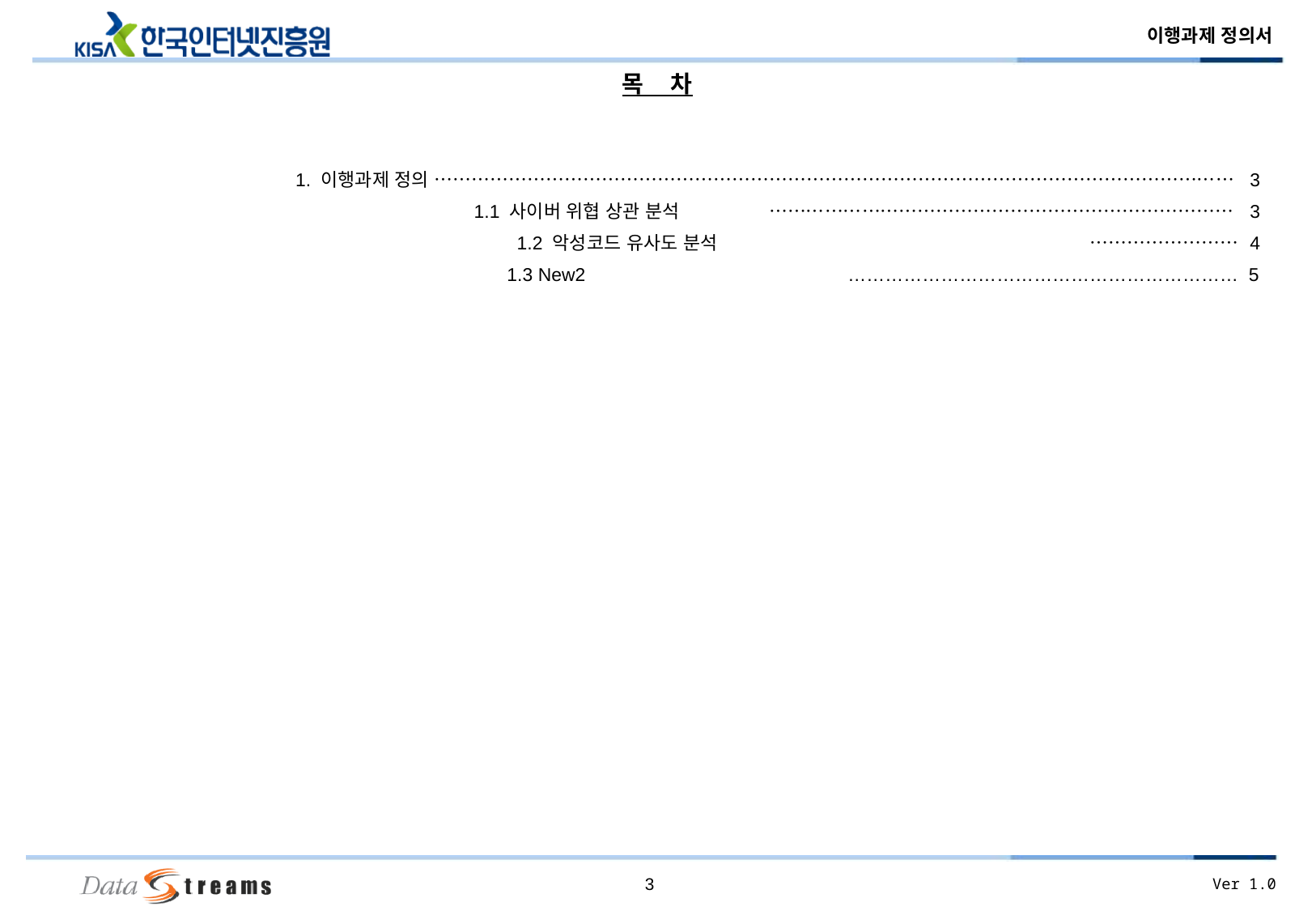

목    차
1. 이행과제 정의 …………………………………………………………………………………………………………………  3
1.1 사이버 위협 상관 분석                 …………………………………………………………………  3
1.2 악성코드 유사도 분석                                                                       …………………… 4
1.3 New2                                                  ………………………………………………………  5